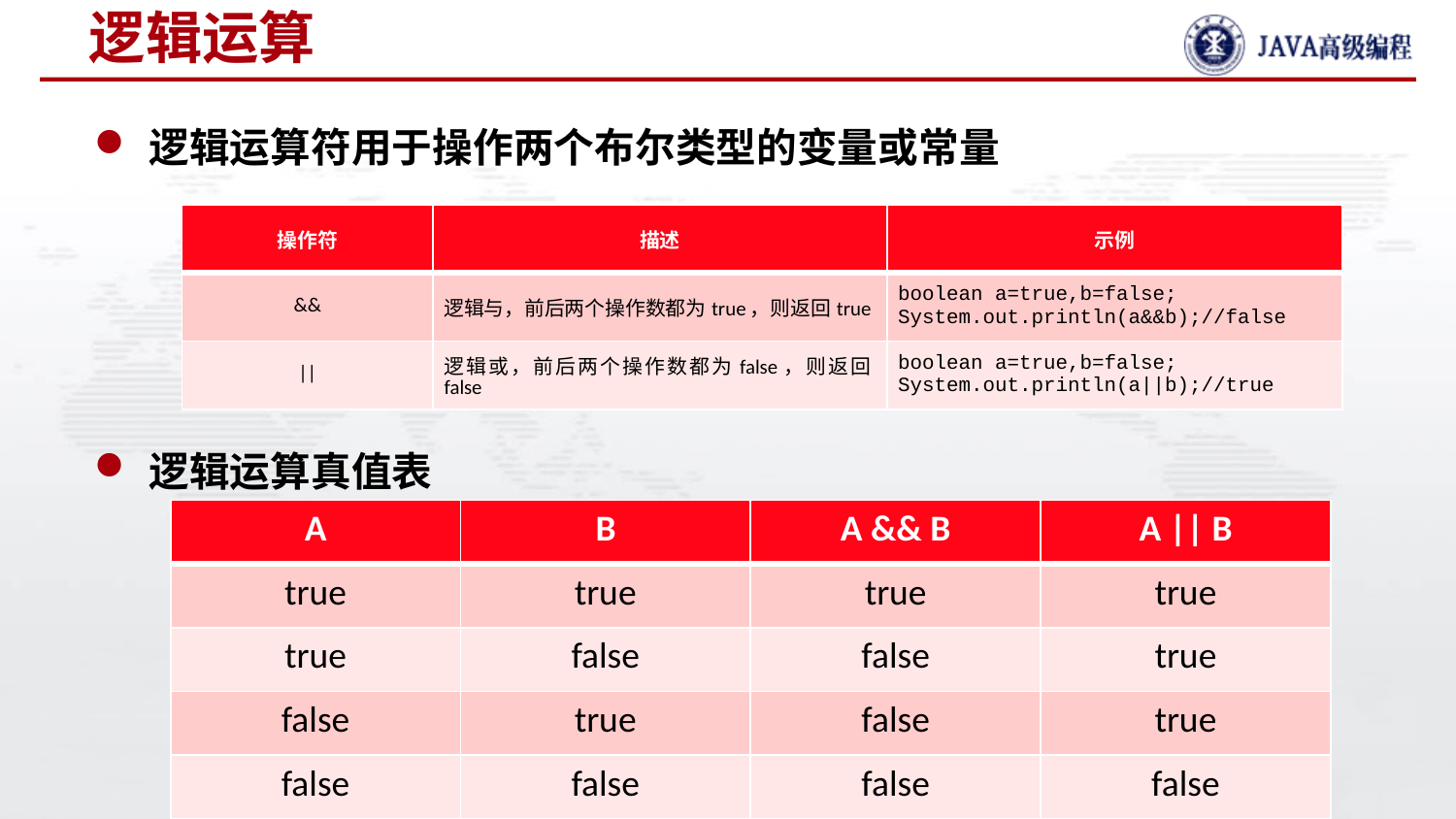

# 逻辑运算
逻辑运算符用于操作两个布尔类型的变量或常量

逻辑运算真值表
| 操作符 | 描述 | 示例 |
| --- | --- | --- |
| && | 逻辑与，前后两个操作数都为true，则返回true | boolean a=true,b=false; System.out.println(a&&b);//false |
| || | 逻辑或，前后两个操作数都为false，则返回false | boolean a=true,b=false; System.out.println(a||b);//true |
| A | B | A && B | A || B |
| --- | --- | --- | --- |
| true | true | true | true |
| true | false | false | true |
| false | true | false | true |
| false | false | false | false |